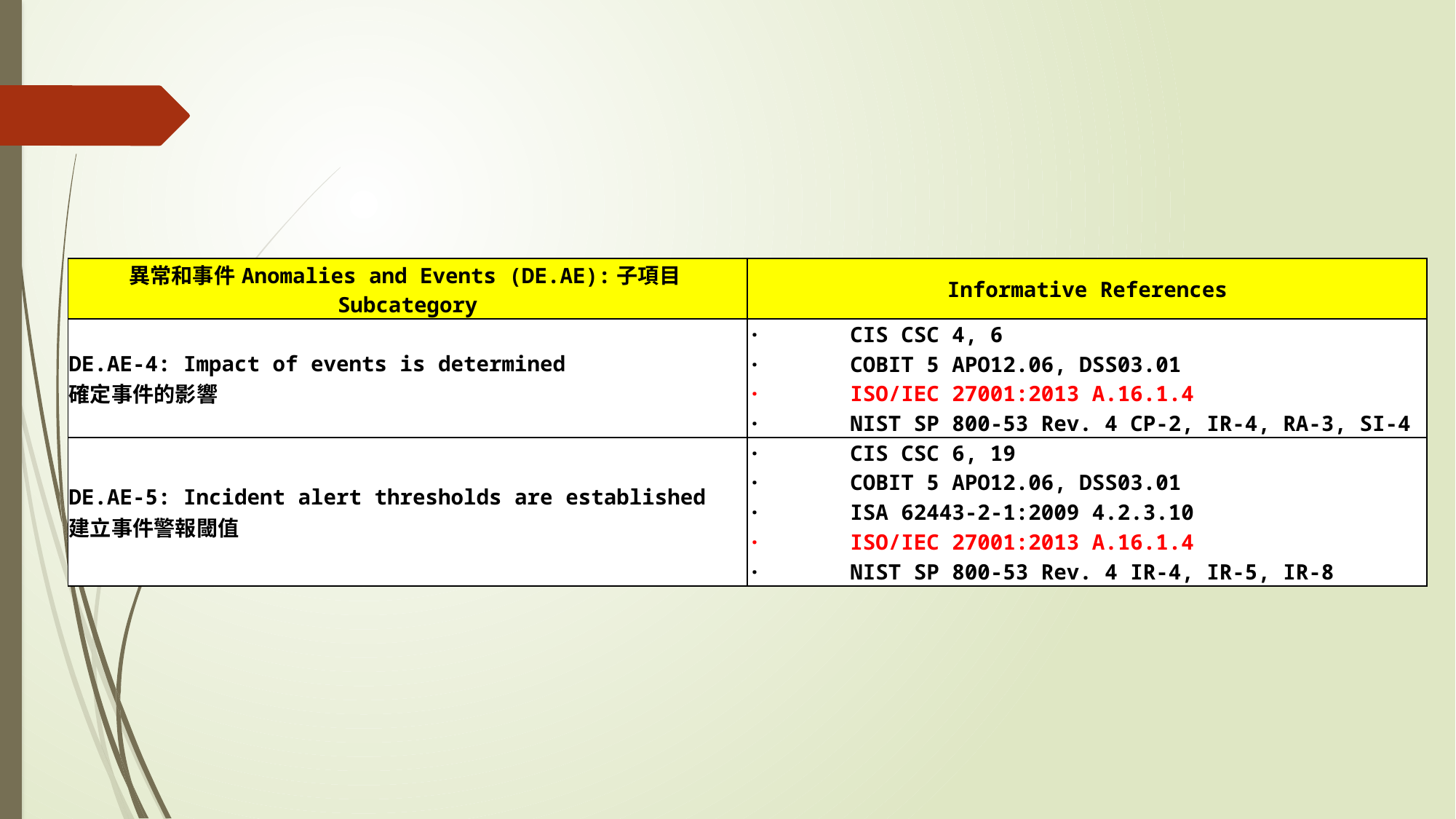

| 異常和事件Anomalies and Events (DE.AE):子項目Subcategory | Informative References |
| --- | --- |
| DE.AE-4: Impact of events is determined 確定事件的影響 | ·       CIS CSC 4, 6 |
|  | ·       COBIT 5 APO12.06, DSS03.01 |
|  | ·       ISO/IEC 27001:2013 A.16.1.4 |
|  | ·       NIST SP 800-53 Rev. 4 CP-2, IR-4, RA-3, SI-4 |
| DE.AE-5: Incident alert thresholds are established 建立事件警報閾值 | ·       CIS CSC 6, 19 |
|  | ·       COBIT 5 APO12.06, DSS03.01 |
|  | ·       ISA 62443-2-1:2009 4.2.3.10 |
|  | ·       ISO/IEC 27001:2013 A.16.1.4 |
|  | ·       NIST SP 800-53 Rev. 4 IR-4, IR-5, IR-8 |